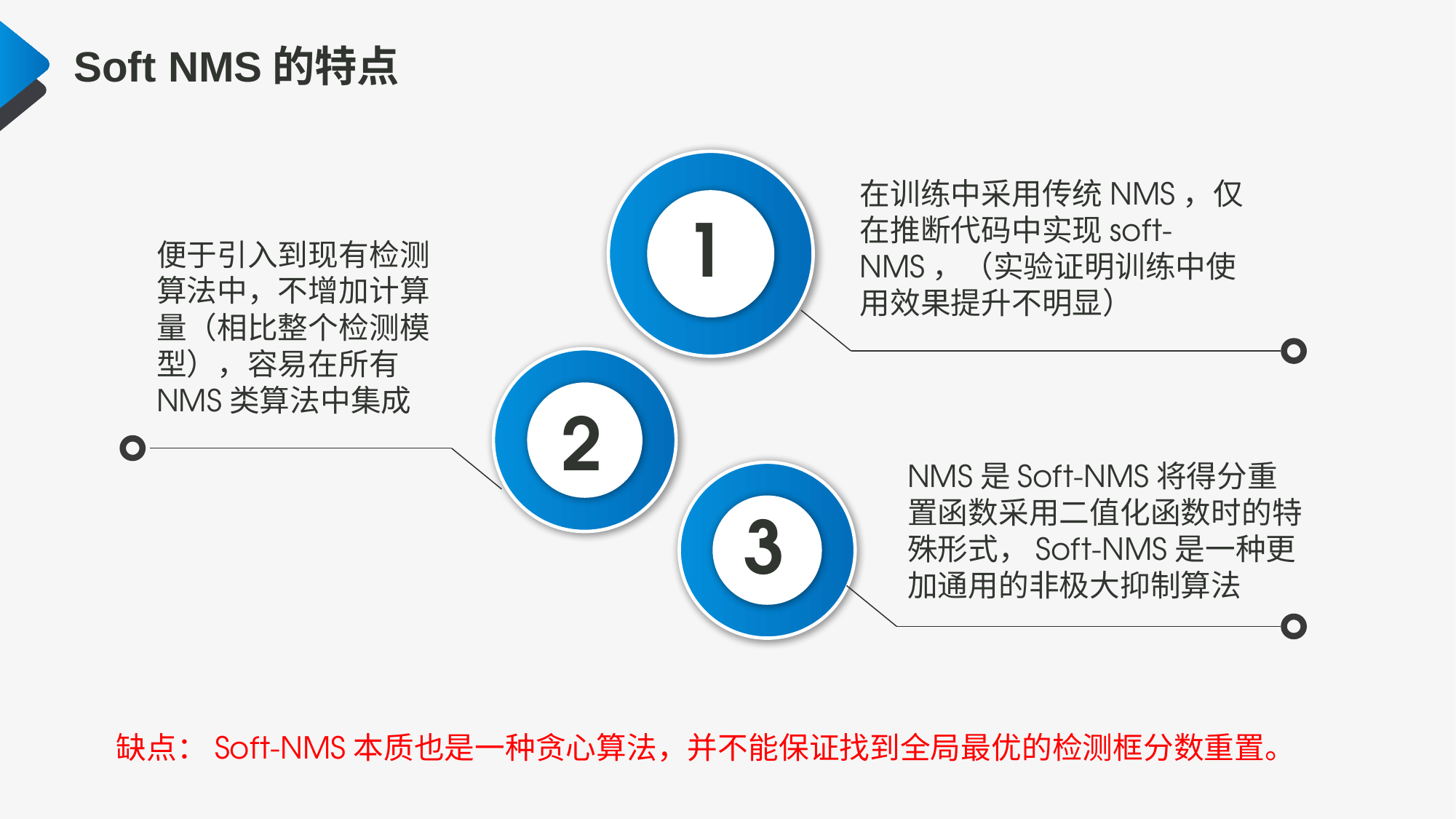

Soft NMS的特点

在训练中采用传统NMS，仅在推断代码中实现soft-NMS，（实验证明训练中使用效果提升不明显）
1
便于引入到现有检测算法中，不增加计算量（相比整个检测模型），容易在所有NMS类算法中集成

2

NMS是Soft-NMS将得分重置函数采用二值化函数时的特殊形式，Soft-NMS是一种更加通用的非极大抑制算法

3

缺点：Soft-NMS本质也是一种贪心算法，并不能保证找到全局最优的检测框分数重置。